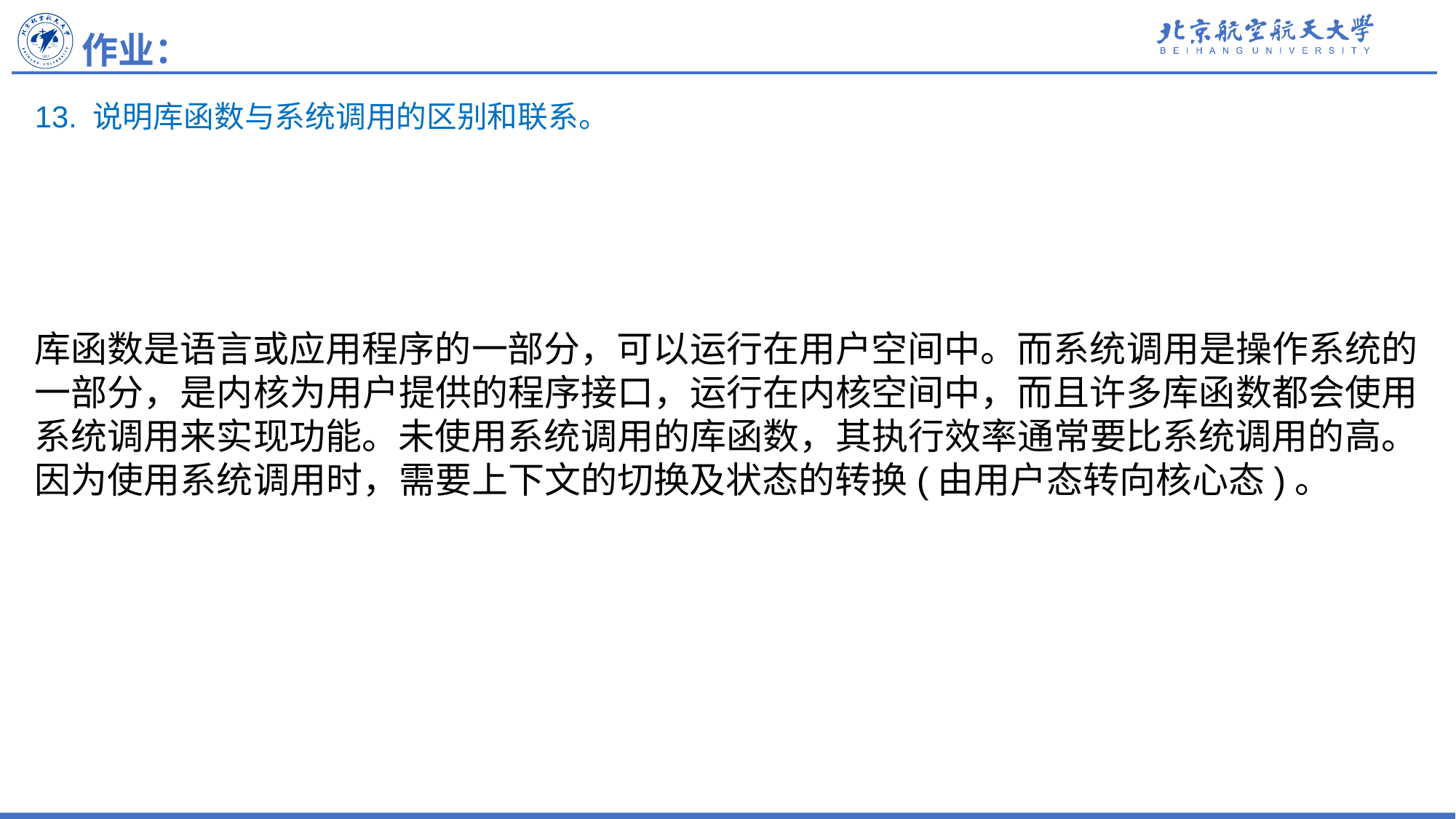

作业：
13. 说明库函数与系统调用的区别和联系。
库函数是语言或应用程序的一部分，可以运行在用户空间中。而系统调用是操作系统的一部分，是内核为用户提供的程序接口，运行在内核空间中，而且许多库函数都会使用系统调用来实现功能。未使用系统调用的库函数，其执行效率通常要比系统调用的高。因为使用系统调用时，需要上下文的切换及状态的转换(由用户态转向核心态)。
22